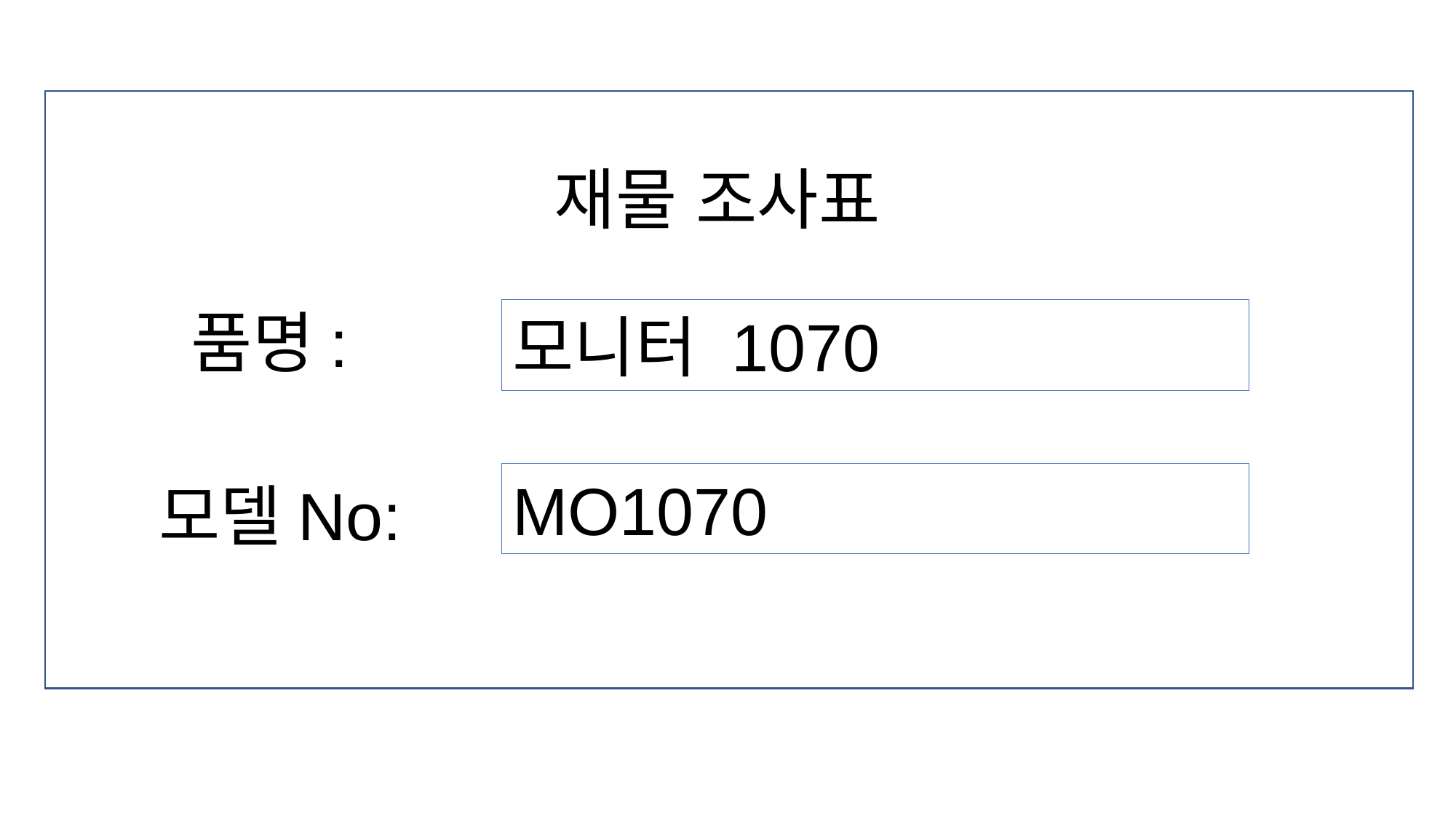

재물 조사표
품명:
모니터 1070
MO1070
모델No: